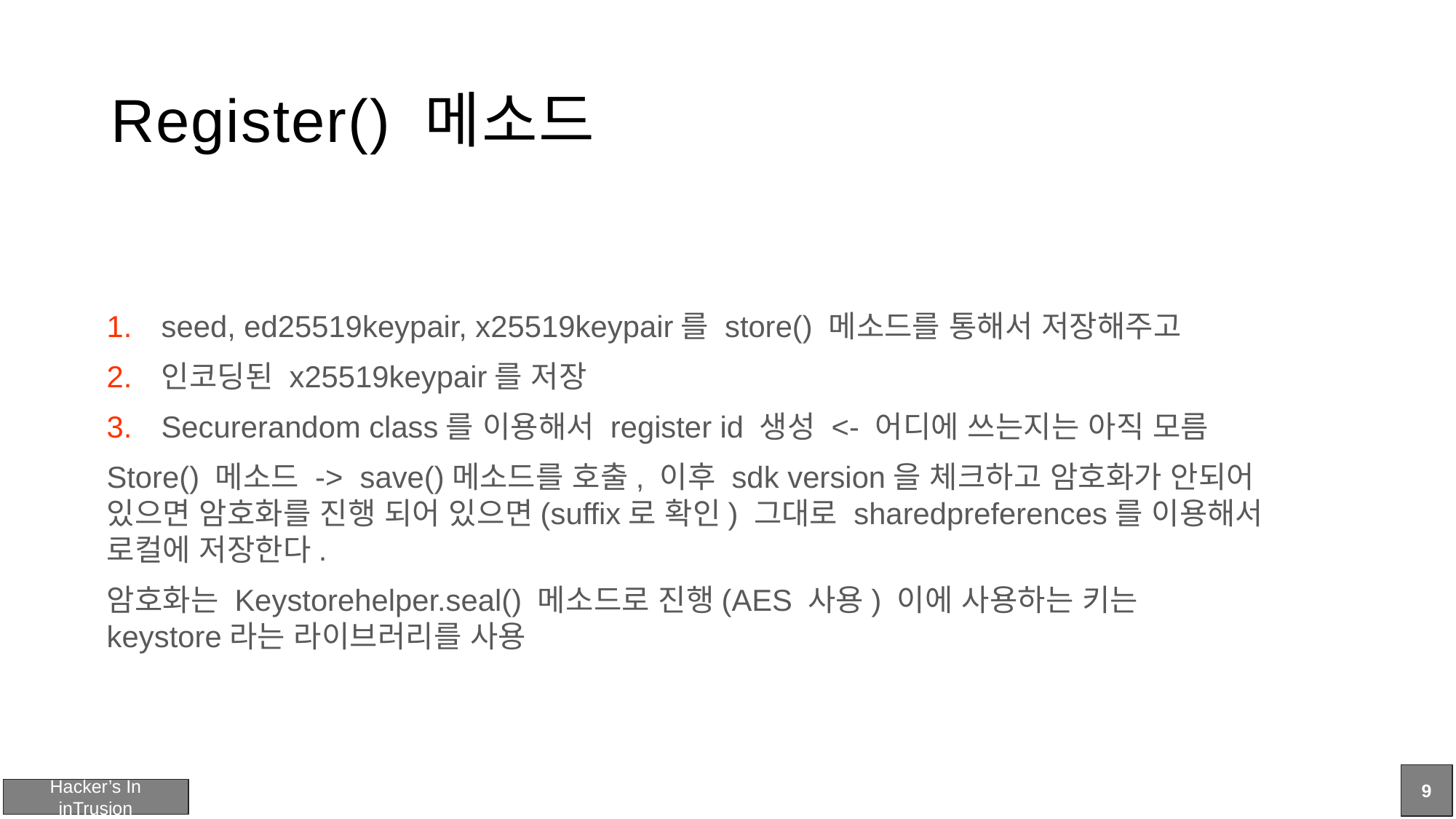

# Register() 메소드
seed, ed25519keypair, x25519keypair를 store() 메소드를 통해서 저장해주고
인코딩된 x25519keypair를 저장
Securerandom class를 이용해서 register id 생성 <- 어디에 쓰는지는 아직 모름
Store() 메소드 ->  save()메소드를 호출, 이후 sdk version을 체크하고 암호화가 안되어 있으면 암호화를 진행 되어 있으면(suffix로 확인) 그대로 sharedpreferences를 이용해서 로컬에 저장한다.
암호화는 Keystorehelper.seal() 메소드로 진행(AES 사용) 이에 사용하는 키는 keystore라는 라이브러리를 사용

9
Hacker’s In inTrusion